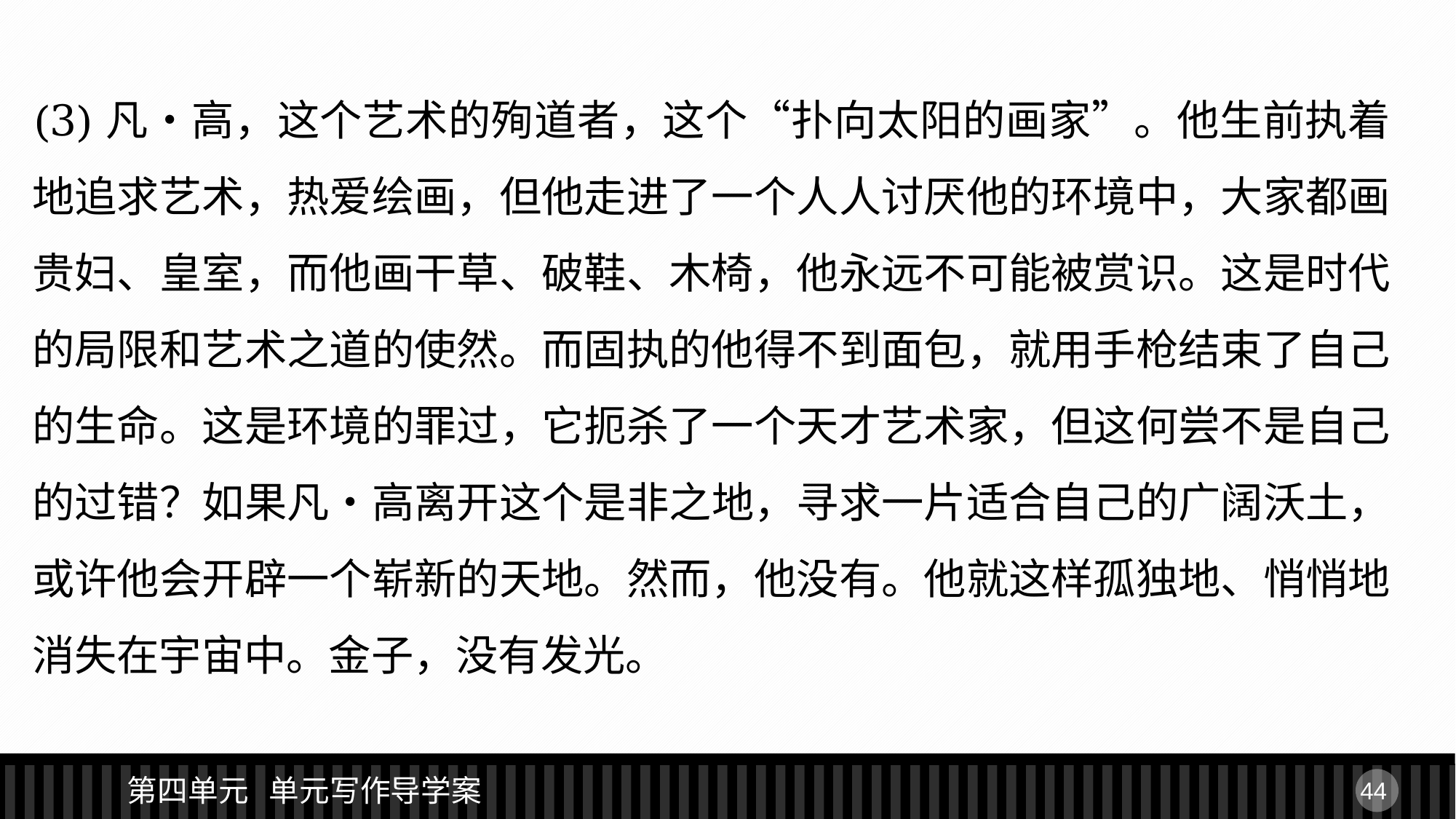

(3)凡•高，这个艺术的殉道者，这个“扑向太阳的画家”。他生前执着地追求艺术，热爱绘画，但他走进了一个人人讨厌他的环境中，大家都画贵妇、皇室，而他画干草、破鞋、木椅，他永远不可能被赏识。这是时代的局限和艺术之道的使然。而固执的他得不到面包，就用手枪结束了自己的生命。这是环境的罪过，它扼杀了一个天才艺术家，但这何尝不是自己的过错？如果凡•高离开这个是非之地，寻求一片适合自己的广阔沃土，或许他会开辟一个崭新的天地。然而，他没有。他就这样孤独地、悄悄地消失在宇宙中。金子，没有发光。